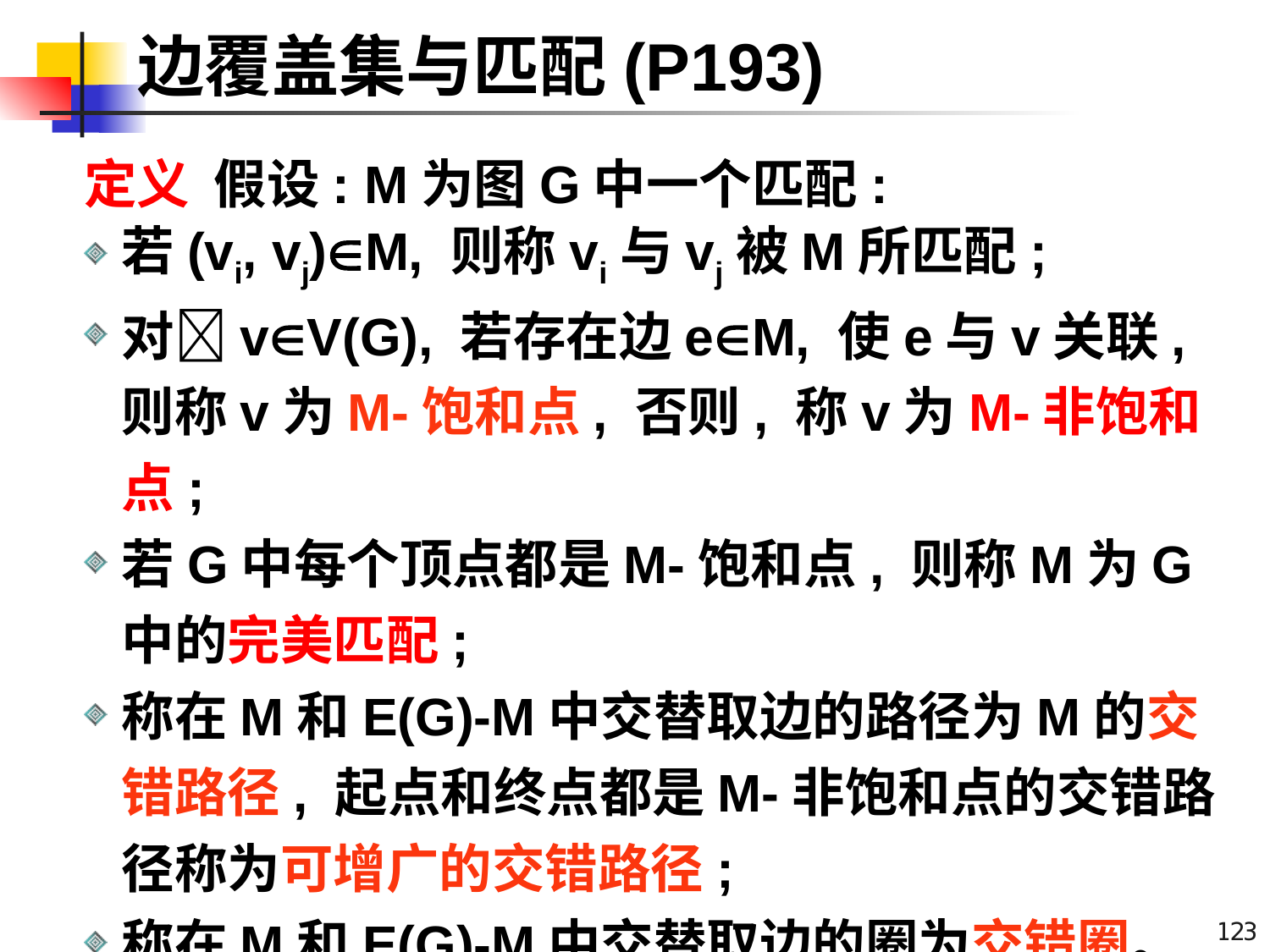

# 边覆盖集与匹配(P193)
定义  假设: M为图G中一个匹配:
若(vi, vj)∈M, 则称vi与vj被M所匹配;
对∀v∈V(G), 若存在边e∈M, 使e与v关联, 则称v为M-饱和点, 否则, 称v为M-非饱和点;
若G中每个顶点都是M-饱和点, 则称M为G中的完美匹配;
称在M和E(G)-M中交替取边的路径为M的交错路径, 起点和终点都是M-非饱和点的交错路径称为可增广的交错路径;
称在M和E(G)-M中交替取边的圈为交错圈。
123